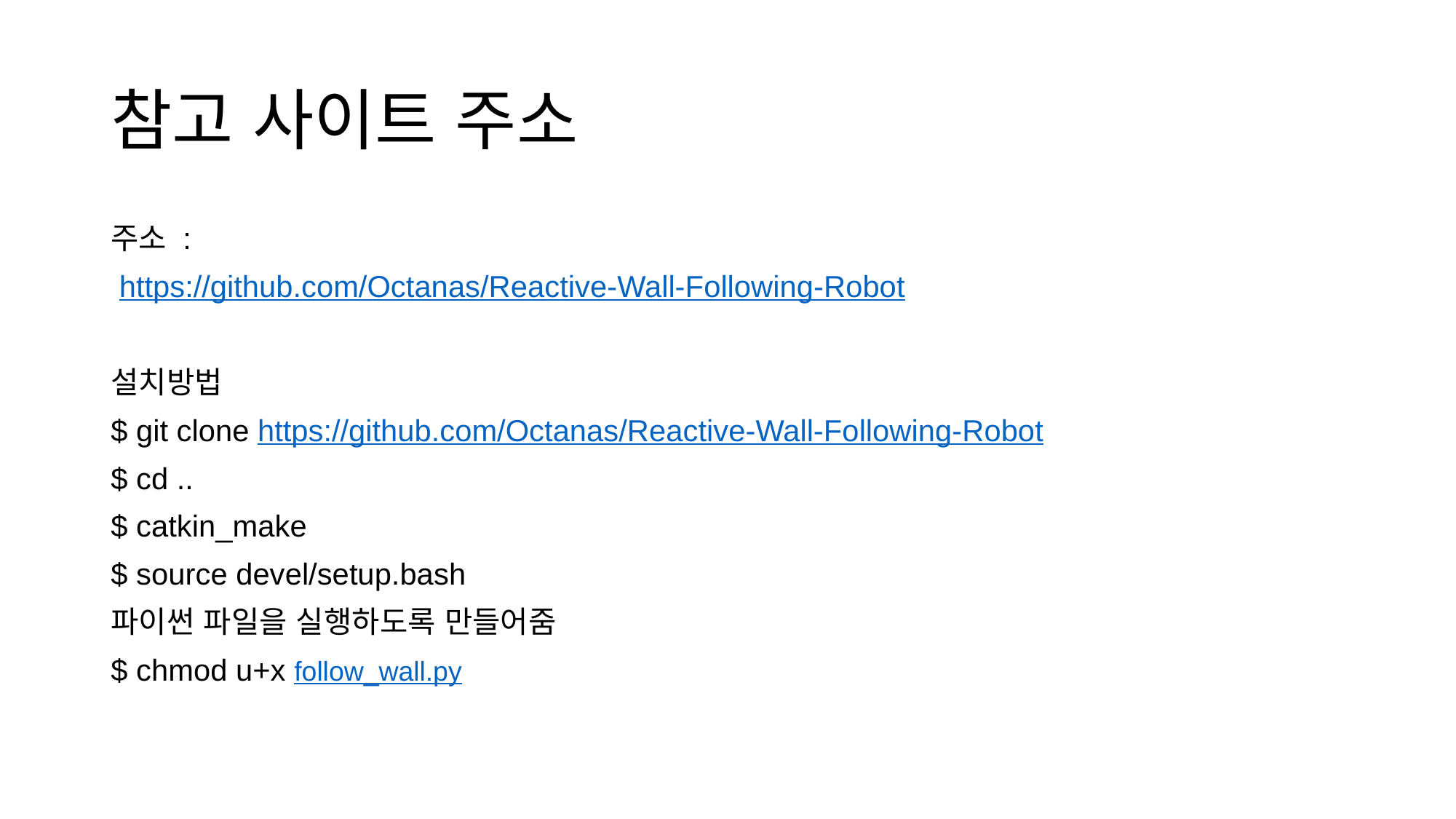

# 참고 사이트 주소
주소 :
 https://github.com/Octanas/Reactive-Wall-Following-Robot

설치방법
$ git clone https://github.com/Octanas/Reactive-Wall-Following-Robot
$ cd ..
$ catkin_make
$ source devel/setup.bash
파이썬 파일을 실행하도록 만들어줌
$ chmod u+x follow_wall.py